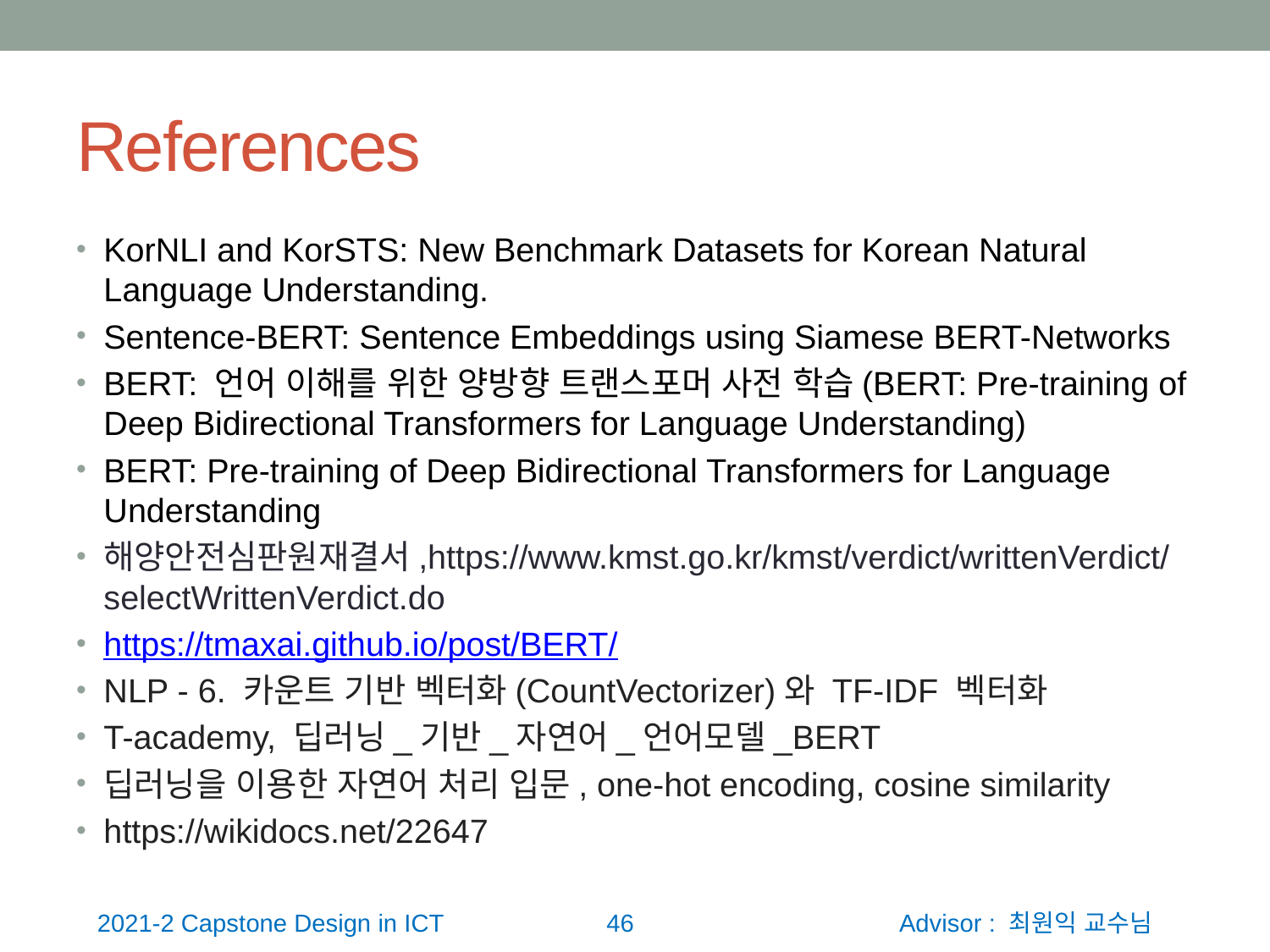

# References
KorNLI and KorSTS: New Benchmark Datasets for Korean Natural Language Understanding.
Sentence-BERT: Sentence Embeddings using Siamese BERT-Networks
BERT: 언어 이해를 위한 양방향 트랜스포머 사전 학습(BERT: Pre-training of Deep Bidirectional Transformers for Language Understanding)
BERT: Pre-training of Deep Bidirectional Transformers for Language Understanding
해양안전심판원재결서,https://www.kmst.go.kr/kmst/verdict/writtenVerdict/selectWrittenVerdict.do
https://tmaxai.github.io/post/BERT/
NLP - 6. 카운트 기반 벡터화(CountVectorizer)와 TF-IDF 벡터화
T-academy, 딥러닝_기반_자연어_언어모델_BERT
딥러닝을 이용한 자연어 처리 입문, one-hot encoding, cosine similarity
https://wikidocs.net/22647